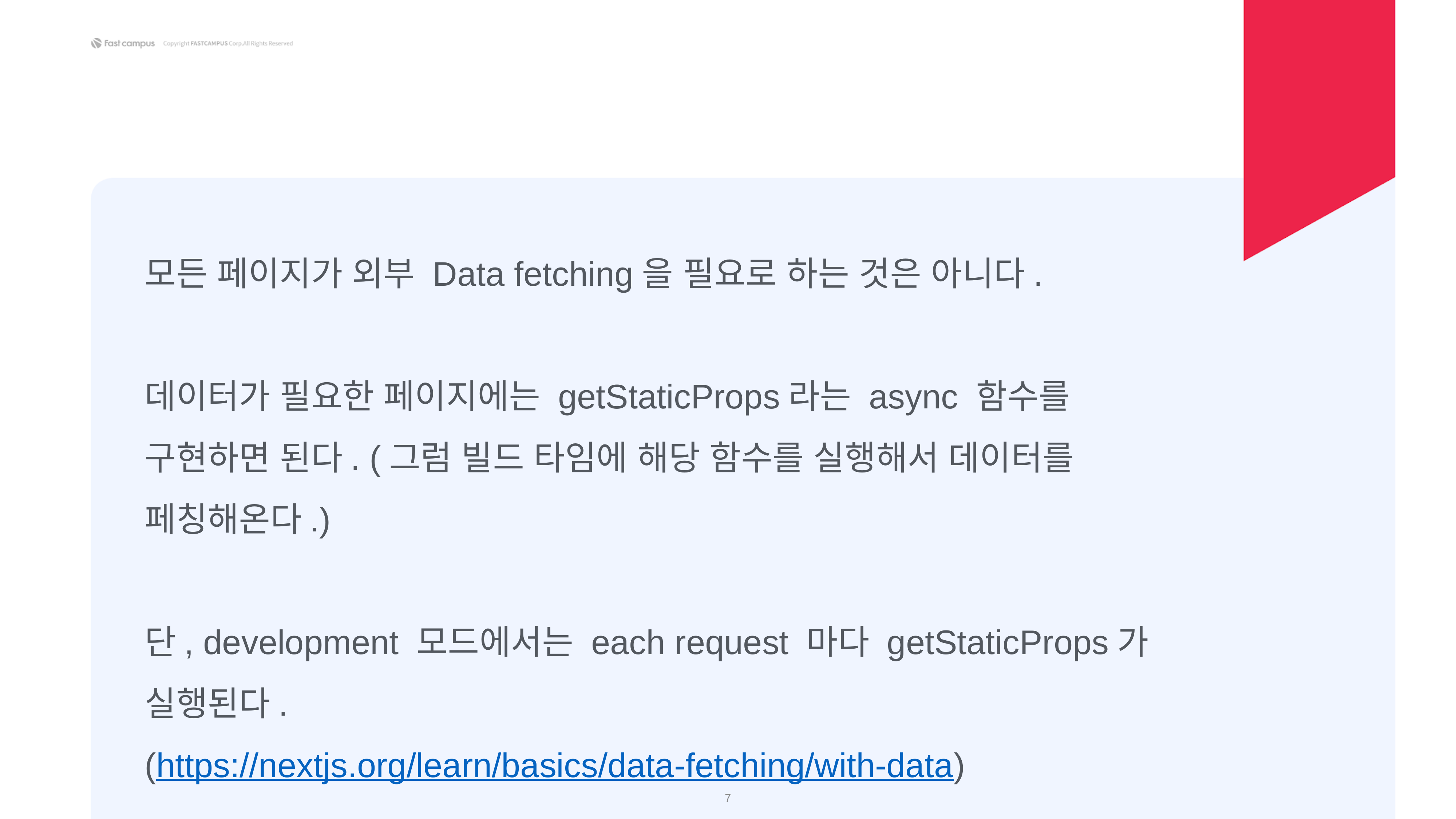

모든 페이지가 외부 Data fetching을 필요로 하는 것은 아니다.

데이터가 필요한 페이지에는 getStaticProps라는 async 함수를 구현하면 된다. (그럼 빌드 타임에 해당 함수를 실행해서 데이터를 페칭해온다.)

단, development 모드에서는 each request 마다 getStaticProps가 실행된다.
(https://nextjs.org/learn/basics/data-fetching/with-data)

7